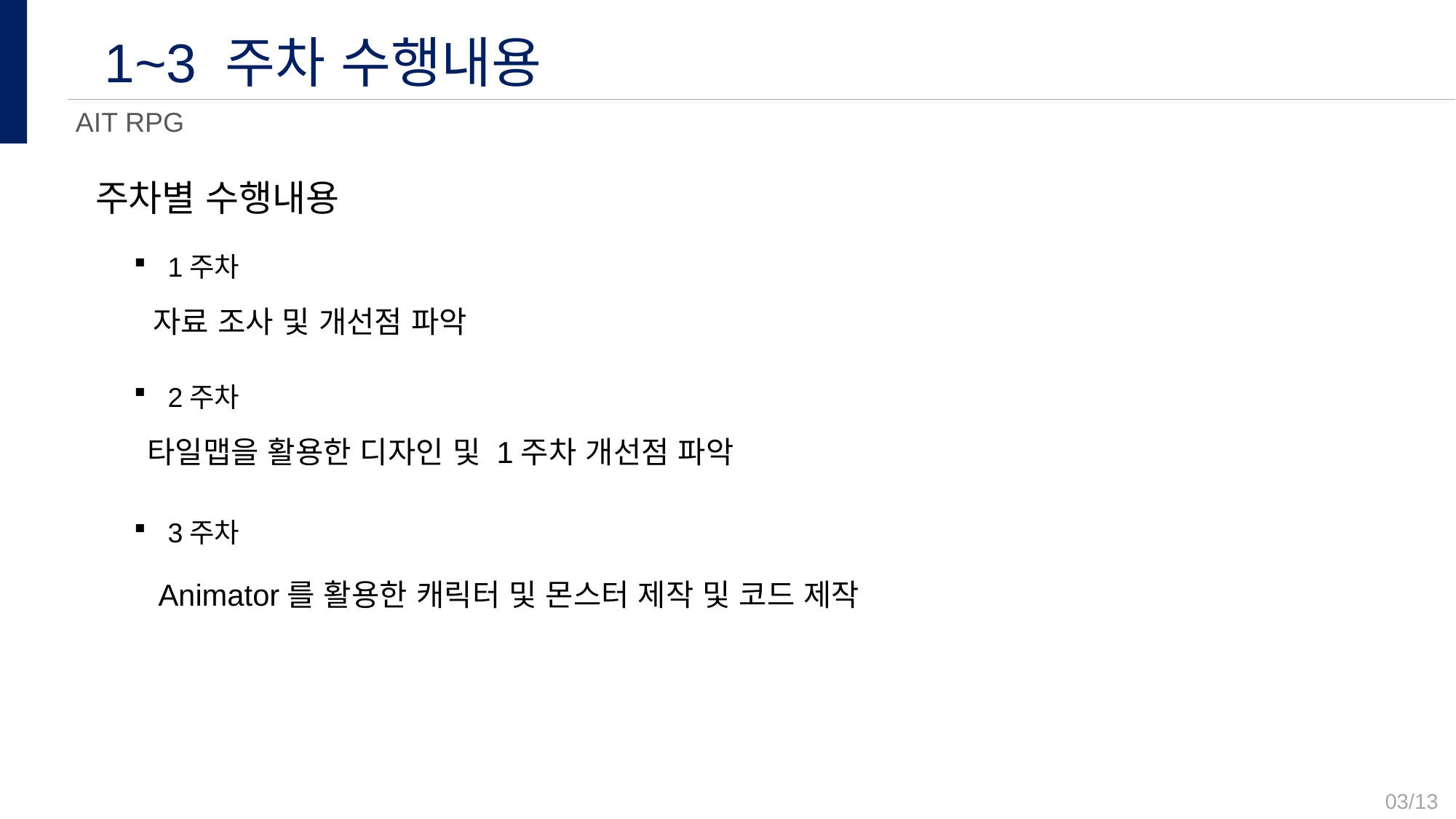

1~3 주차 수행내용
AIT RPG
주차별 수행내용
1주차
자료 조사 및 개선점 파악
2주차
타일맵을 활용한 디자인 및 1주차 개선점 파악
3주차
Animator를 활용한 캐릭터 및 몬스터 제작 및 코드 제작
03/13